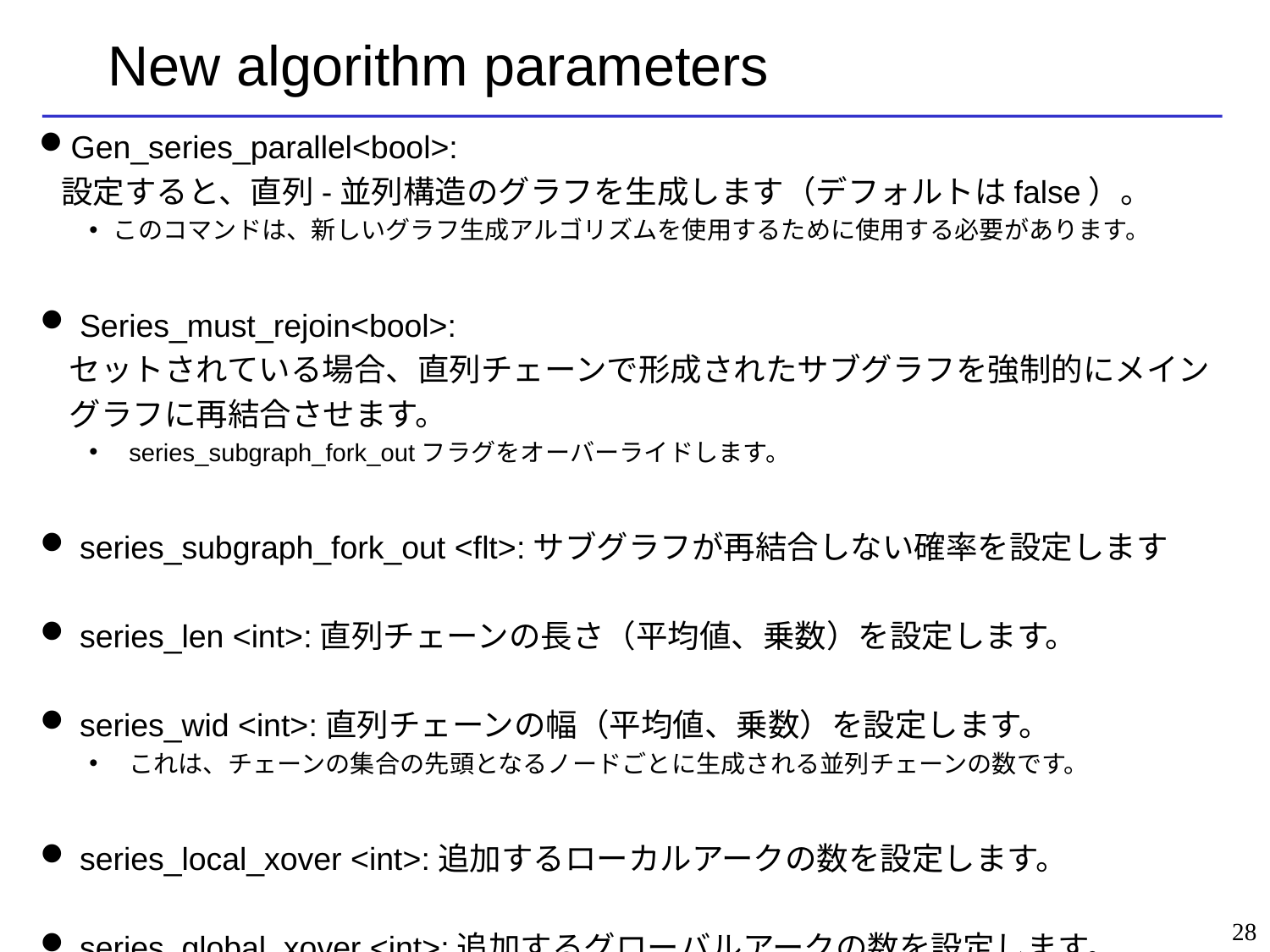

# New algorithm parameters
Gen_series_parallel<bool>:
  設定すると、直列-並列構造のグラフを生成します（デフォルトはfalse）。
このコマンドは、新しいグラフ生成アルゴリズムを使用するために使用する必要があります。

Series_must_rejoin<bool>:
   セットされている場合、直列チェーンで形成されたサブグラフを強制的にメイン
   グラフに再結合させます。
series_subgraph_fork_outフラグをオーバーライドします。

series_subgraph_fork_out <flt>:サブグラフが再結合しない確率を設定します

series_len <int>:直列チェーンの長さ（平均値、乗数）を設定します。

series_wid <int>:直列チェーンの幅（平均値、乗数）を設定します。
これは、チェーンの集合の先頭となるノードごとに生成される並列チェーンの数です。

series_local_xover <int>:追加するローカルアークの数を設定します。

series_global_xover <int>:追加するグローバルアークの数を設定します。
28